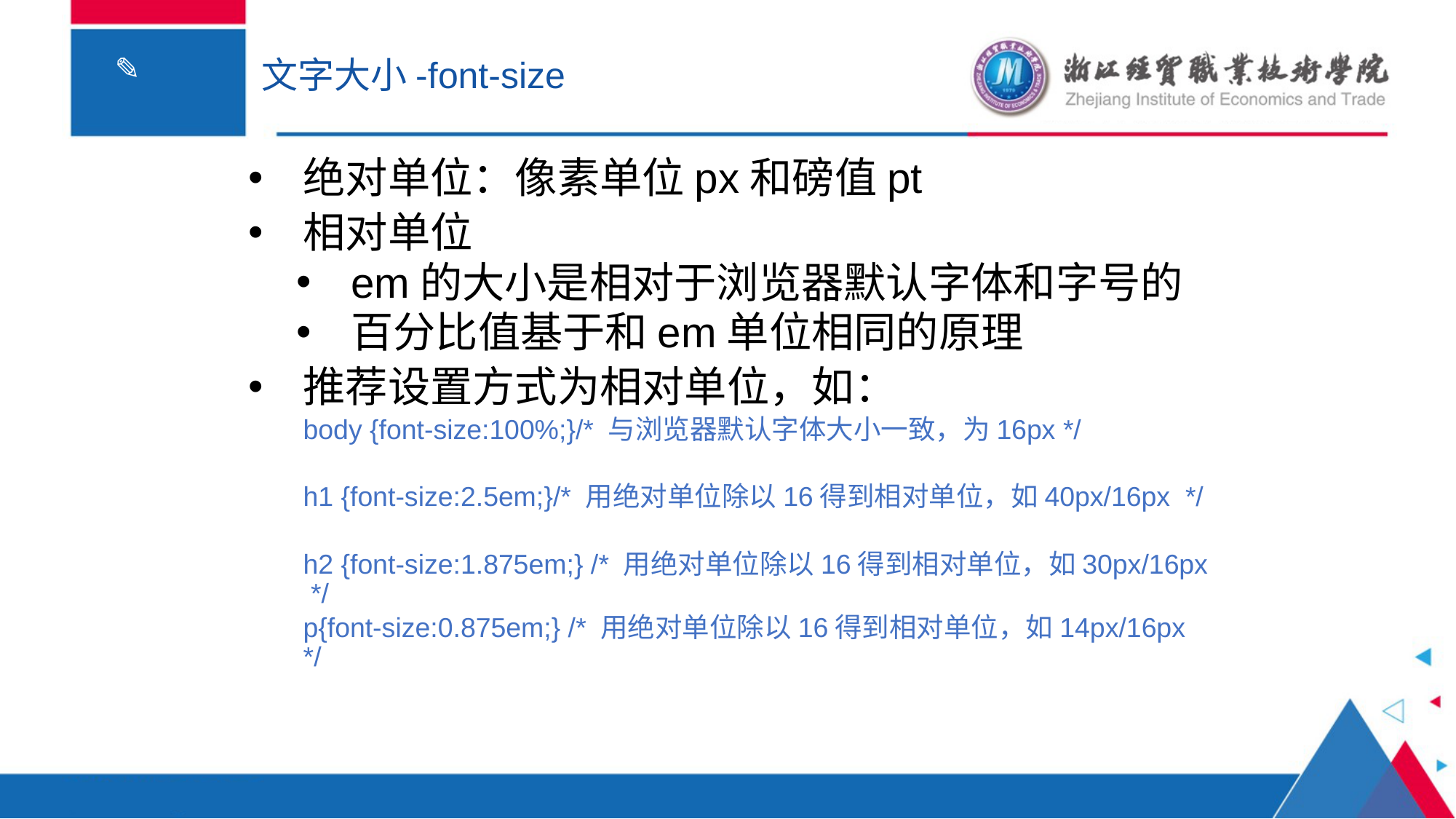

# 文字大小-font-size
绝对单位：像素单位px和磅值pt
相对单位
em的大小是相对于浏览器默认字体和字号的
百分比值基于和em单位相同的原理
推荐设置方式为相对单位，如：
body {font-size:100%;}/* 与浏览器默认字体大小一致，为16px */

h1 {font-size:2.5em;}/* 用绝对单位除以16得到相对单位，如40px/16px  */

h2 {font-size:1.875em;} /* 用绝对单位除以16得到相对单位，如30px/16px  */
p{font-size:0.875em;} /* 用绝对单位除以16得到相对单位，如14px/16px  */